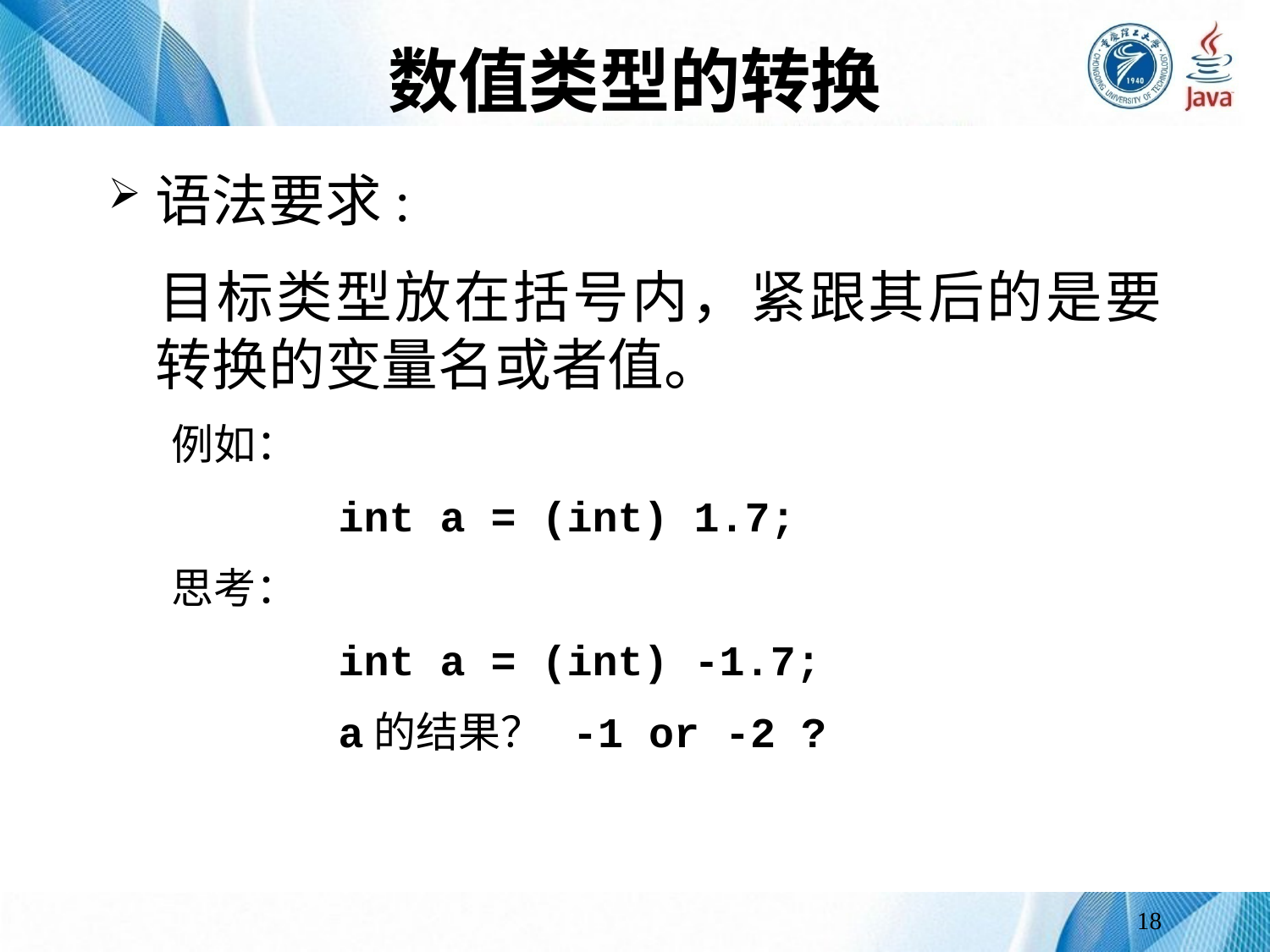

# 数值类型的转换
语法要求:
	目标类型放在括号内，紧跟其后的是要转换的变量名或者值。
例如：
		int a = (int) 1.7;
思考：
		int a = (int) -1.7;
		a的结果？  -1 or -2 ?

18